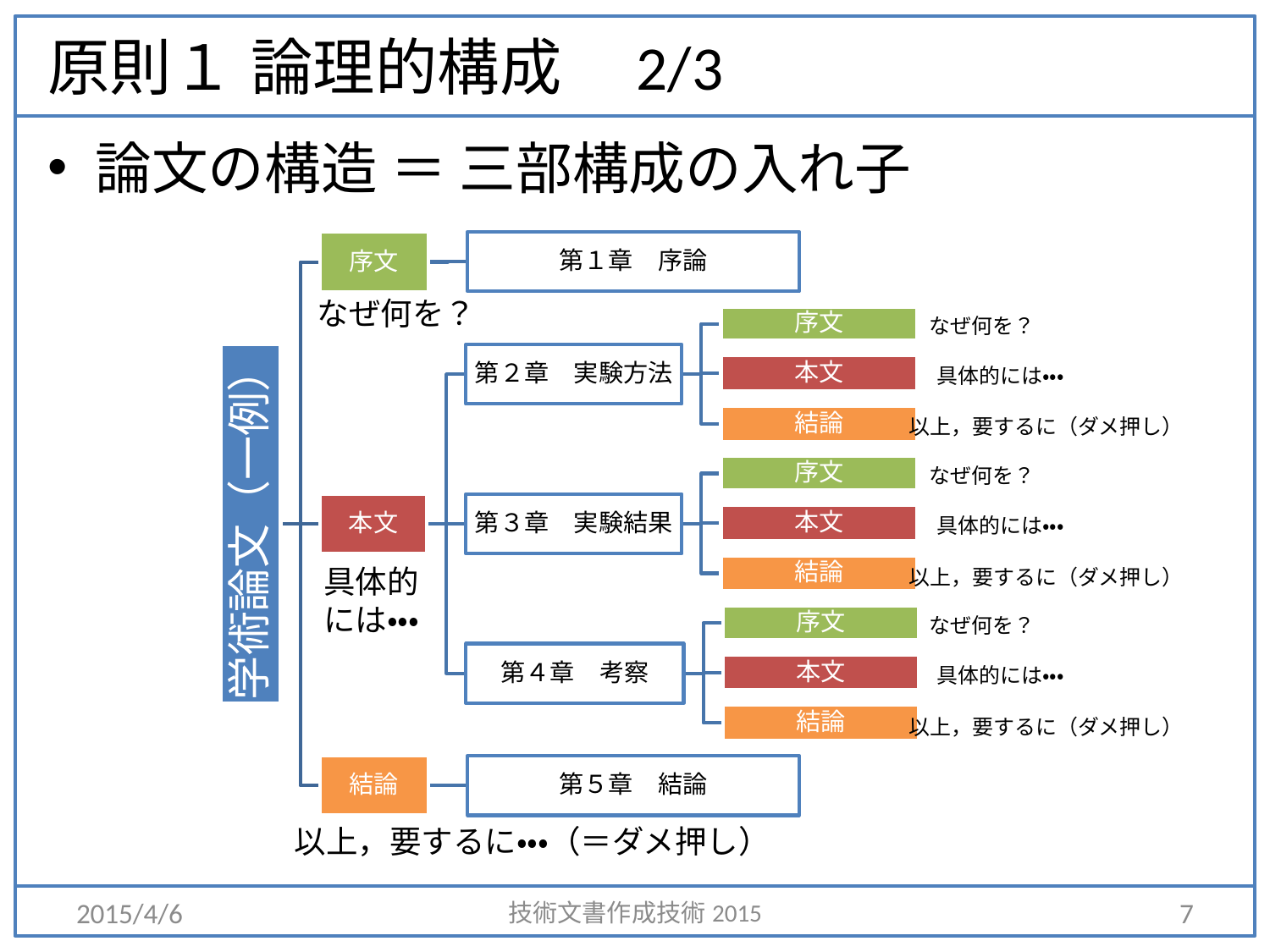

# 原則１	論理的構成　2/3
論文の構造 ＝ 三部構成の入れ子

学術論文（一例）
序文
第１章　序論
本文
第２章　実験方法
序文
本文
結論
第３章　実験結果
序文
本文
結論
第４章　考察
序文
本文
結論
結論
第５章　結論
なぜ何を？
なぜ何を？
具体的には・・・
以上，要するに（ダメ押し）
なぜ何を？
具体的には・・・
具体的
には・・・
以上，要するに（ダメ押し）
なぜ何を？
具体的には・・・
以上，要するに（ダメ押し）
以上，要するに・・・（＝ダメ押し）
2015/4/6
技術文書作成技術2015
7